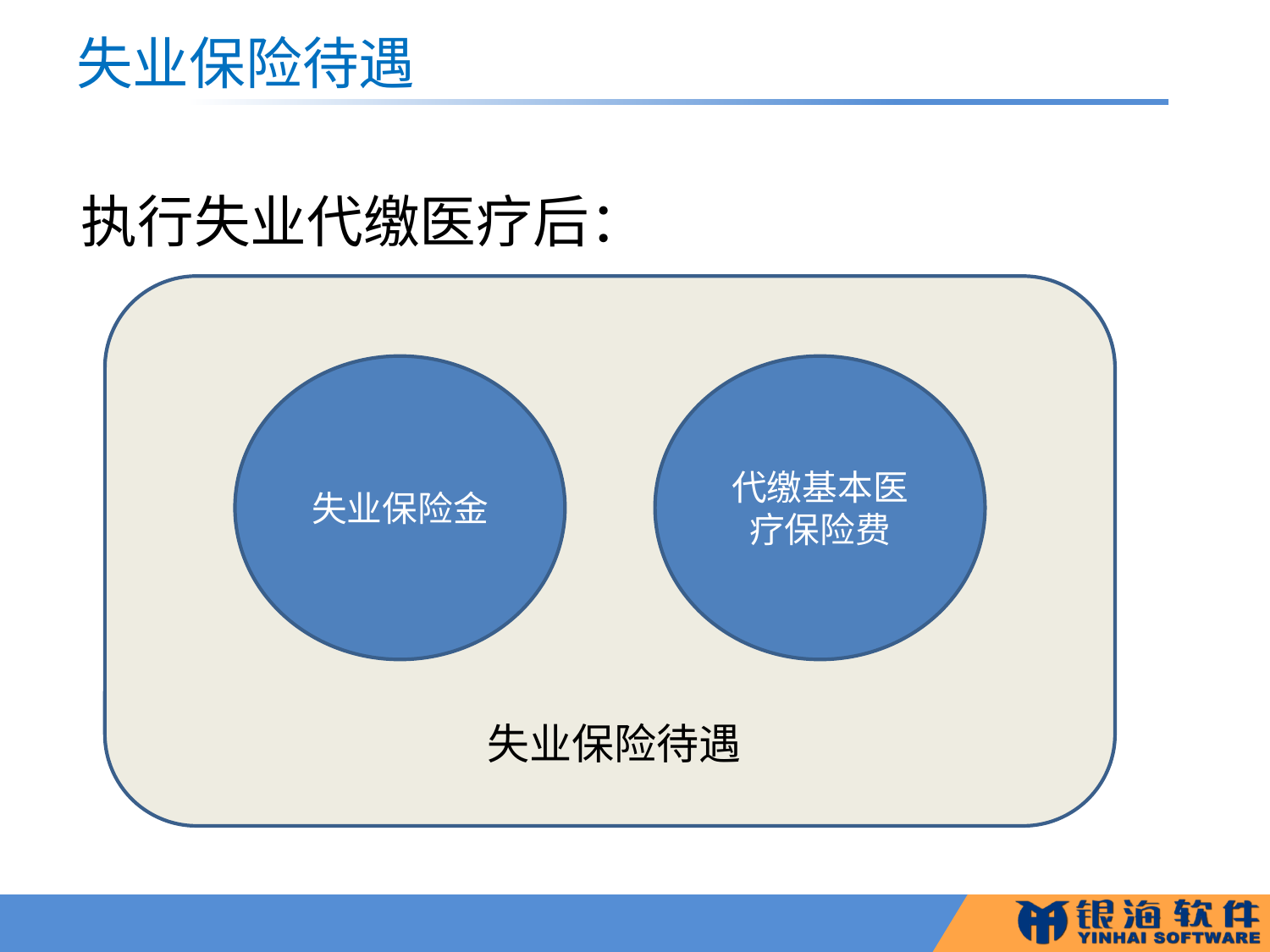

# 失业保险待遇
执行失业代缴医疗后：

失业保险金
代缴基本医疗保险费
失业保险待遇